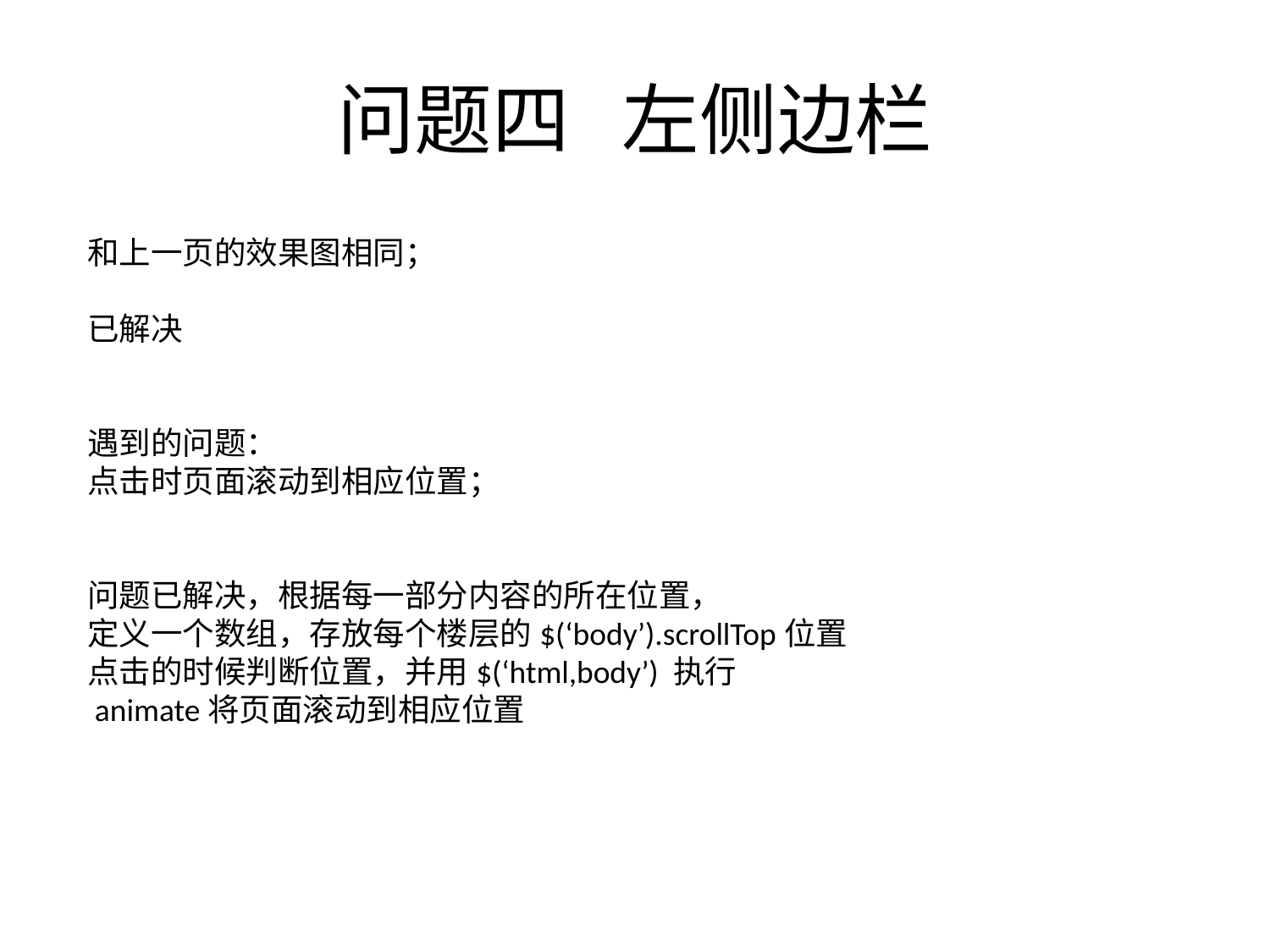

# 问题四   左侧边栏
和上一页的效果图相同；

已解决

遇到的问题：
点击时页面滚动到相应位置；

问题已解决，根据每一部分内容的所在位置，
定义一个数组，存放每个楼层的$(‘body’).scrollTop位置
点击的时候判断位置，并用$(‘html,body’) 执行
 animate将页面滚动到相应位置